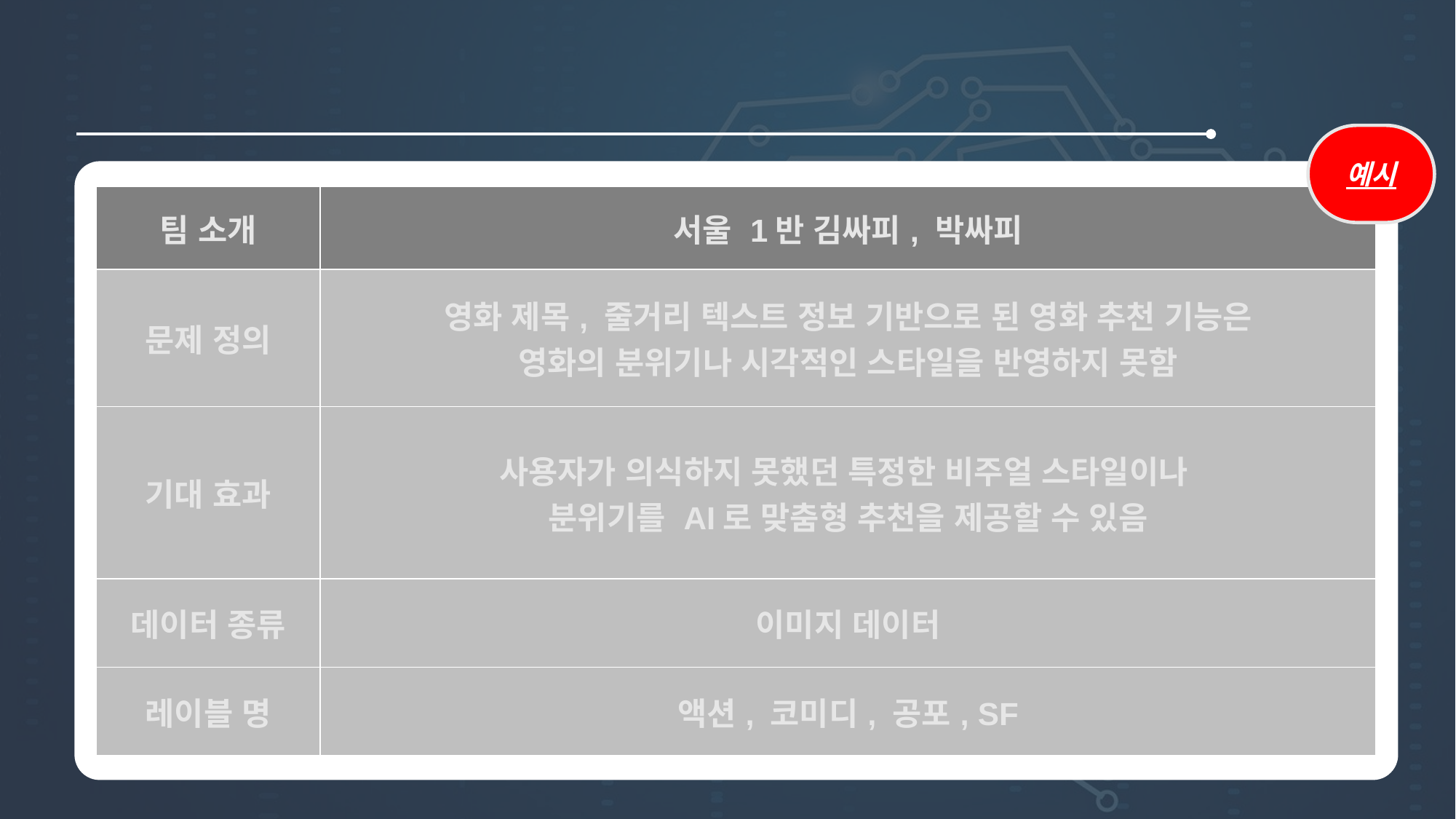

주제 : 영화 포스터, 스틸 컷으로 장르를 구분하는 이미지 분류 모델
예시
| 팀 소개 | 서울 1반 김싸피, 박싸피 |
| --- | --- |
| 문제 정의 | 영화 제목, 줄거리 텍스트 정보 기반으로 된 영화 추천 기능은 영화의 분위기나 시각적인 스타일을 반영하지 못함 |
| 기대 효과 | 사용자가 의식하지 못했던 특정한 비주얼 스타일이나 분위기를 AI로 맞춤형 추천을 제공할 수 있음 |
| 데이터 종류 | 이미지 데이터 |
| 레이블 명 | 액션, 코미디, 공포, SF |